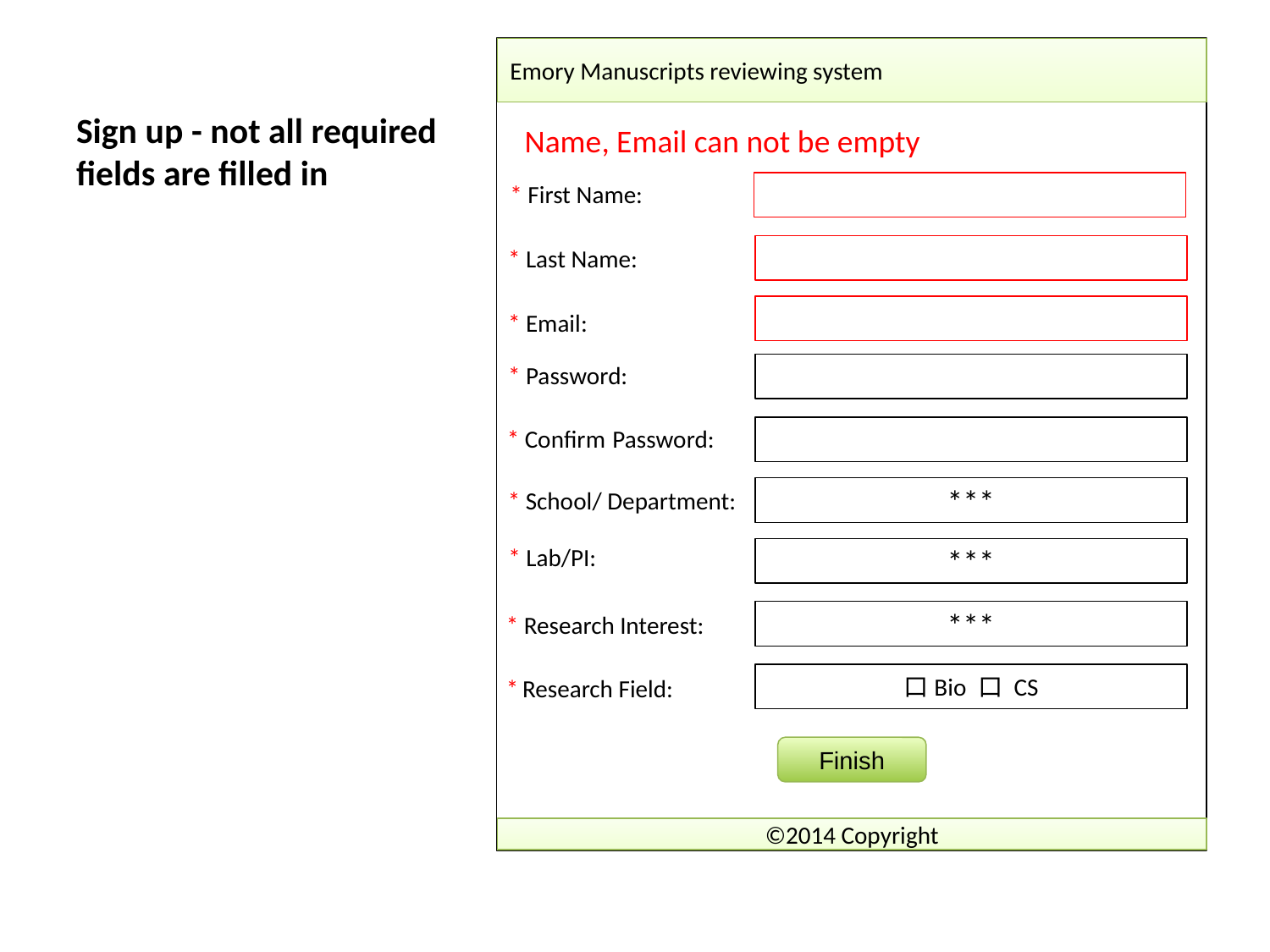

# Sign up - not all required fields are filled in
Emory Manuscripts reviewing system
Emory Manuscripts reviewing system
Name, Email can not be empty
* First Name:

* Last Name:

* Email:

* Password:

* Confirm Password:

* School/ Department:
***
* Lab/PI:
***
* Research Interest:
***
* Research Field:
口Bio 口 CS
Finish
©2014 Copyright